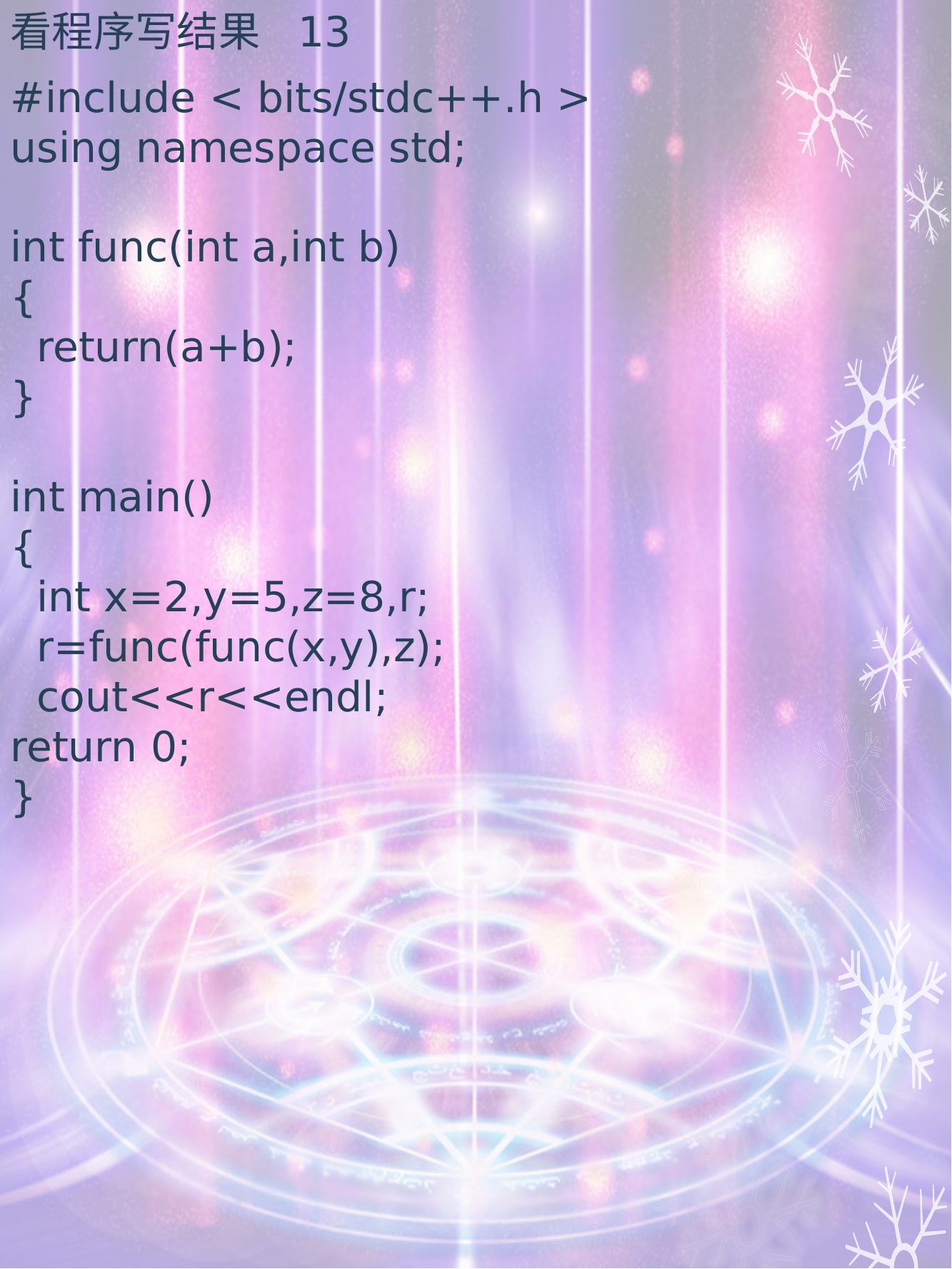

看程序写结果   13
#include < bits/stdc++.h >
using namespace std;

int func(int a,int b)
{
  return(a+b);
}

int main()
{
  int x=2,y=5,z=8,r;
  r=func(func(x,y),z);
  cout<<r<<endl;
return 0;
}